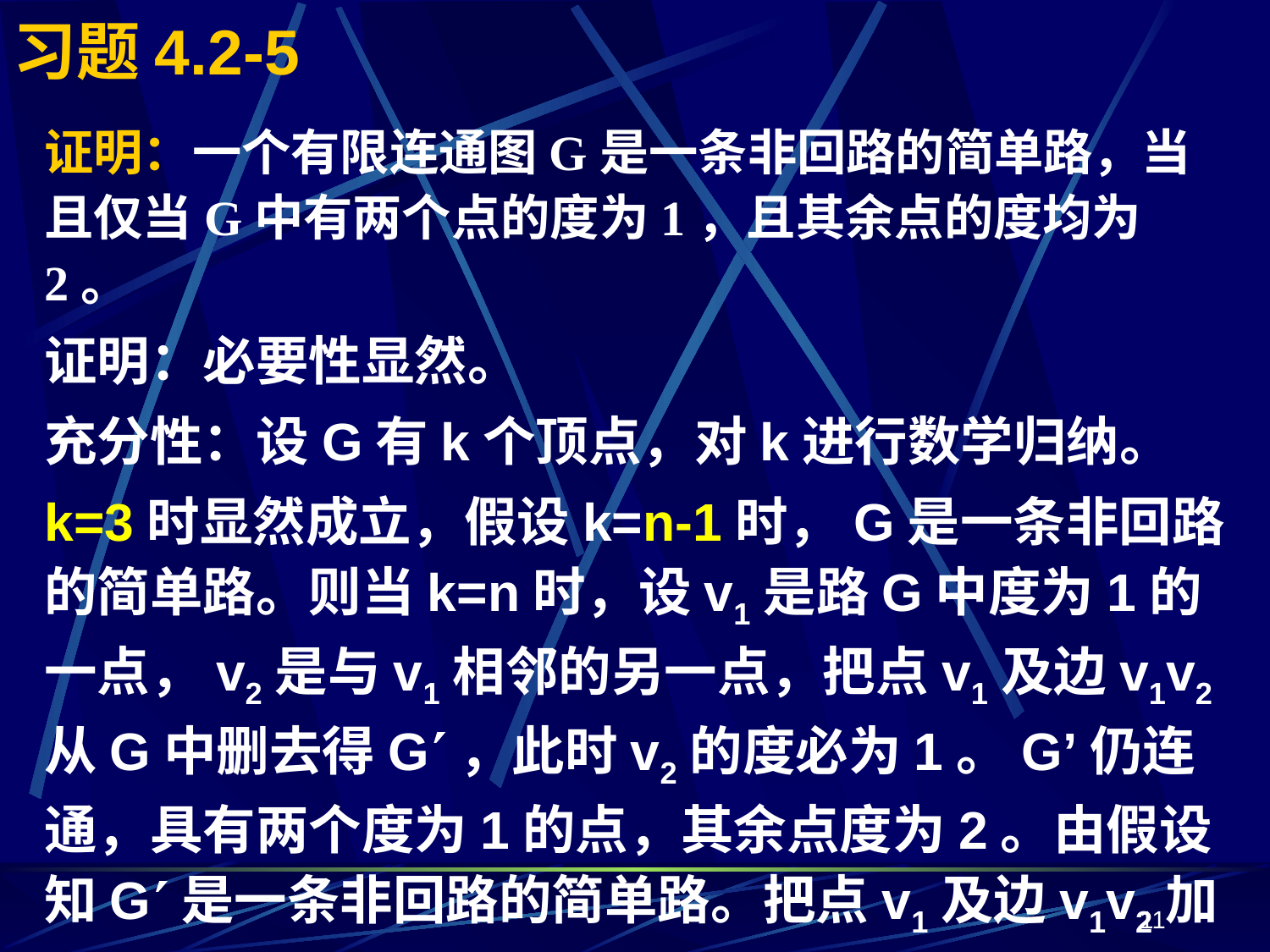

习题4.2-5
证明：一个有限连通图G是一条非回路的简单路，当且仅当G中有两个点的度为1，且其余点的度均为2。
证明：必要性显然。
充分性：设G有k个顶点，对k进行数学归纳。
k=3时显然成立，假设k=n-1时，G是一条非回路的简单路。则当k=n时，设v1是路G中度为1的一点，v2是与v1相邻的另一点，把点v1及边v1v2从G中删去得G′，此时v2的度必为1。G’仍连通，具有两个度为1的点，其余点度为2。由假设知G′是一条非回路的简单路。把点v1及边v1v2加入到G′中得G显然仍成立，归纳法完成。

11